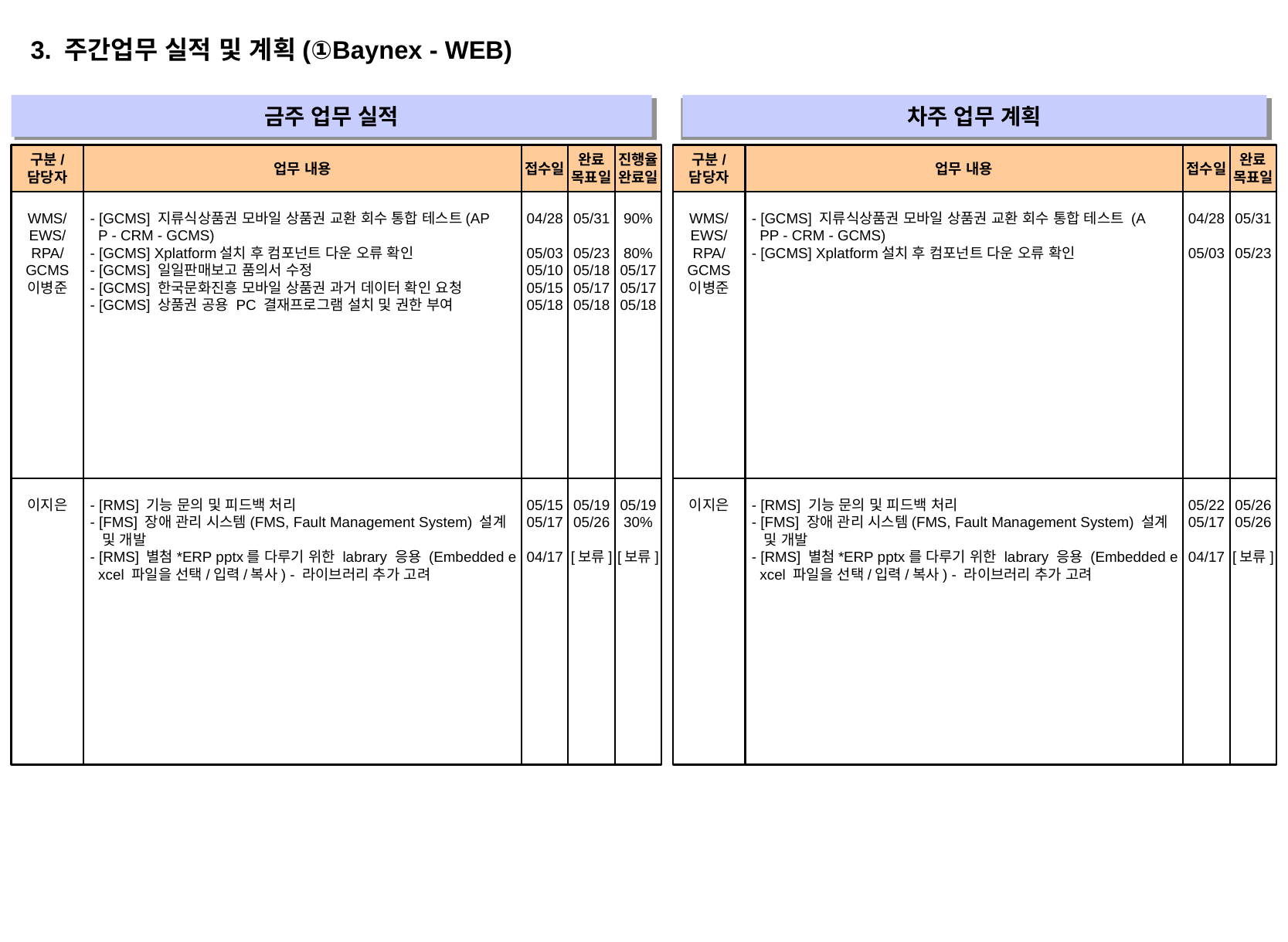

3. 주간업무 실적 및 계획(①Baynex - WEB)
금주 업무 실적
차주 업무 계획
" "
" "
구분/
담당자
업무 내용
접수일
완료
목표일
진행율
완료일
구분/
담당자
업무 내용
접수일
완료
목표일
WMS/
EWS/
RPA/
GCMS
이병준

- [GCMS] 지류식상품권 모바일 상품권 교환 회수 통합 테스트(AP
  P - CRM - GCMS)
- [GCMS] Xplatform설치 후 컴포넌트 다운 오류 확인
- [GCMS] 일일판매보고 품의서 수정
- [GCMS] 한국문화진흥 모바일 상품권 과거 데이터 확인 요청
- [GCMS] 상품권 공용 PC 결재프로그램 설치 및 권한 부여
04/28
05/03
05/10
05/15
05/18
05/31
05/23
05/18
05/17
05/18
90%
80%
05/17
05/17
05/18
WMS/
EWS/
RPA/
GCMS
이병준

- [GCMS] 지류식상품권 모바일 상품권 교환 회수 통합 테스트 (A
  PP - CRM - GCMS)
- [GCMS] Xplatform설치 후 컴포넌트 다운 오류 확인
04/28
05/03
05/31
05/23
이지은

- [RMS] 기능 문의 및 피드백 처리
- [FMS] 장애 관리 시스템(FMS, Fault Management System) 설계
   및 개발
- [RMS] 별첨*ERP pptx를 다루기 위한 labrary 응용 (Embedded e
  xcel 파일을 선택/입력/복사) - 라이브러리 추가 고려
05/15
05/17
04/17
05/19
05/26
[보류]
05/19
30%
[보류]
이지은

- [RMS] 기능 문의 및 피드백 처리
- [FMS] 장애 관리 시스템(FMS, Fault Management System) 설계
   및 개발
- [RMS] 별첨*ERP pptx를 다루기 위한 labrary 응용 (Embedded e
  xcel 파일을 선택/입력/복사) - 라이브러리 추가 고려
05/22
05/17
04/17
05/26
05/26
[보류]